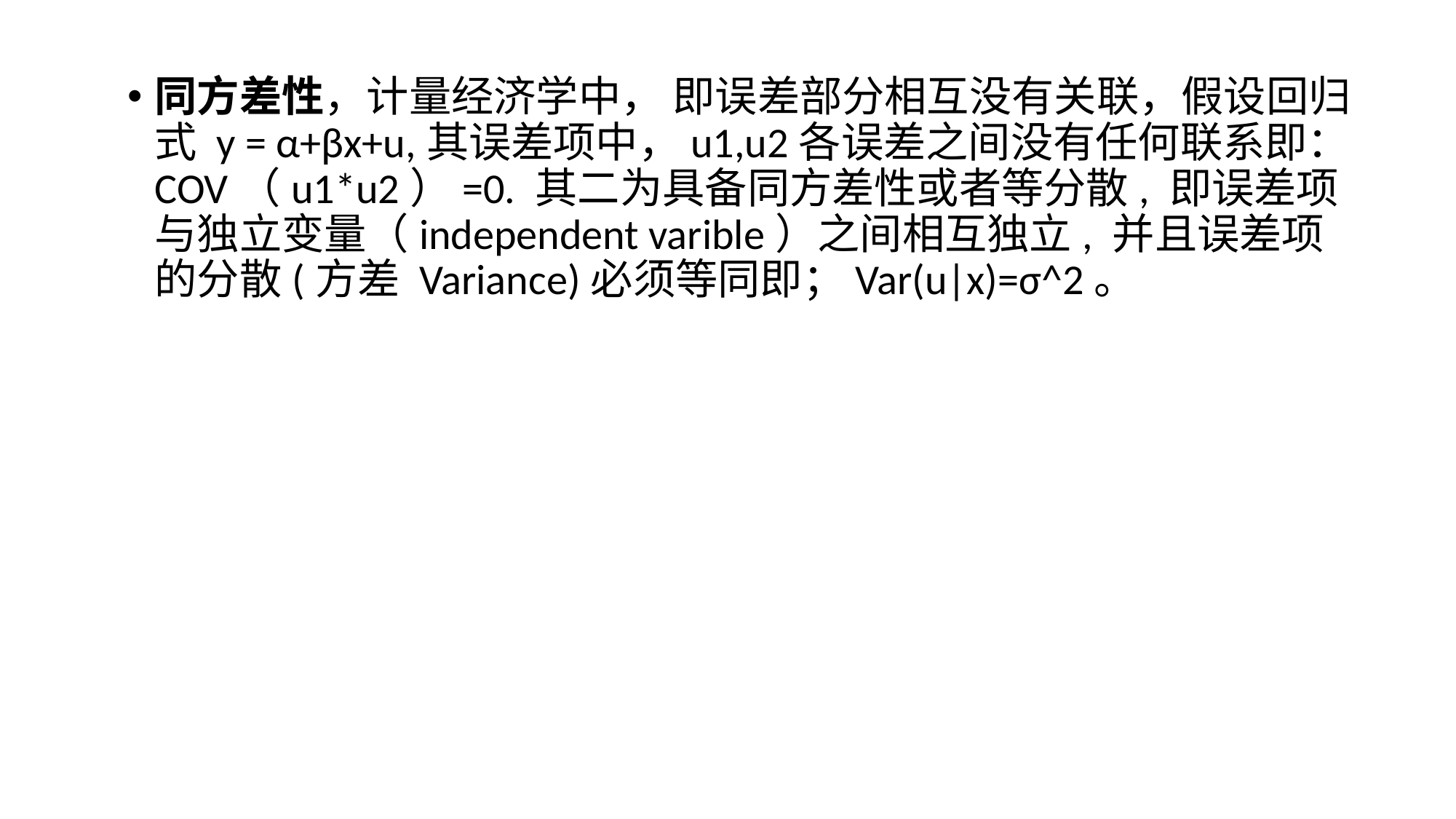

同方差性，计量经济学中， 即误差部分相互没有关联，假设回归式 y = α+βx+u,其误差项中，u1,u2各误差之间没有任何联系即：COV（u1*u2）=0. 其二为具备同方差性或者等分散, 即误差项与独立变量（independent varible）之间相互独立, 并且误差项的分散(方差 Variance)必须等同即；Var(u|x)=σ^2。